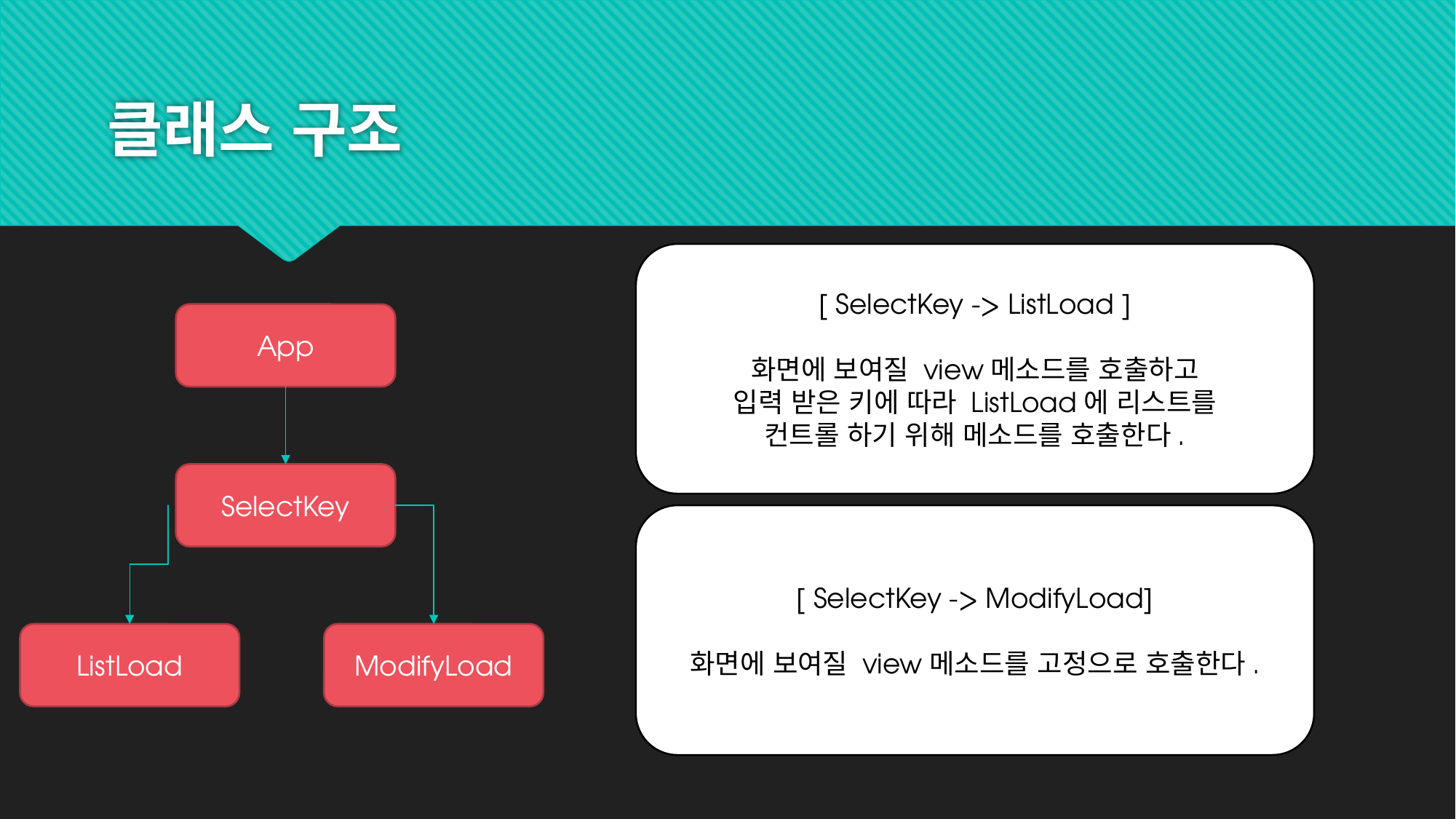

# 클래스 구조
[ SelectKey -> ListLoad ]

화면에 보여질 view메소드를 호출하고
입력 받은 키에 따라 ListLoad에 리스트를
컨트롤 하기 위해 메소드를 호출한다.
App
SelectKey
[ SelectKey -> ModifyLoad]

화면에 보여질 view메소드를 고정으로 호출한다.
ListLoad
ModifyLoad